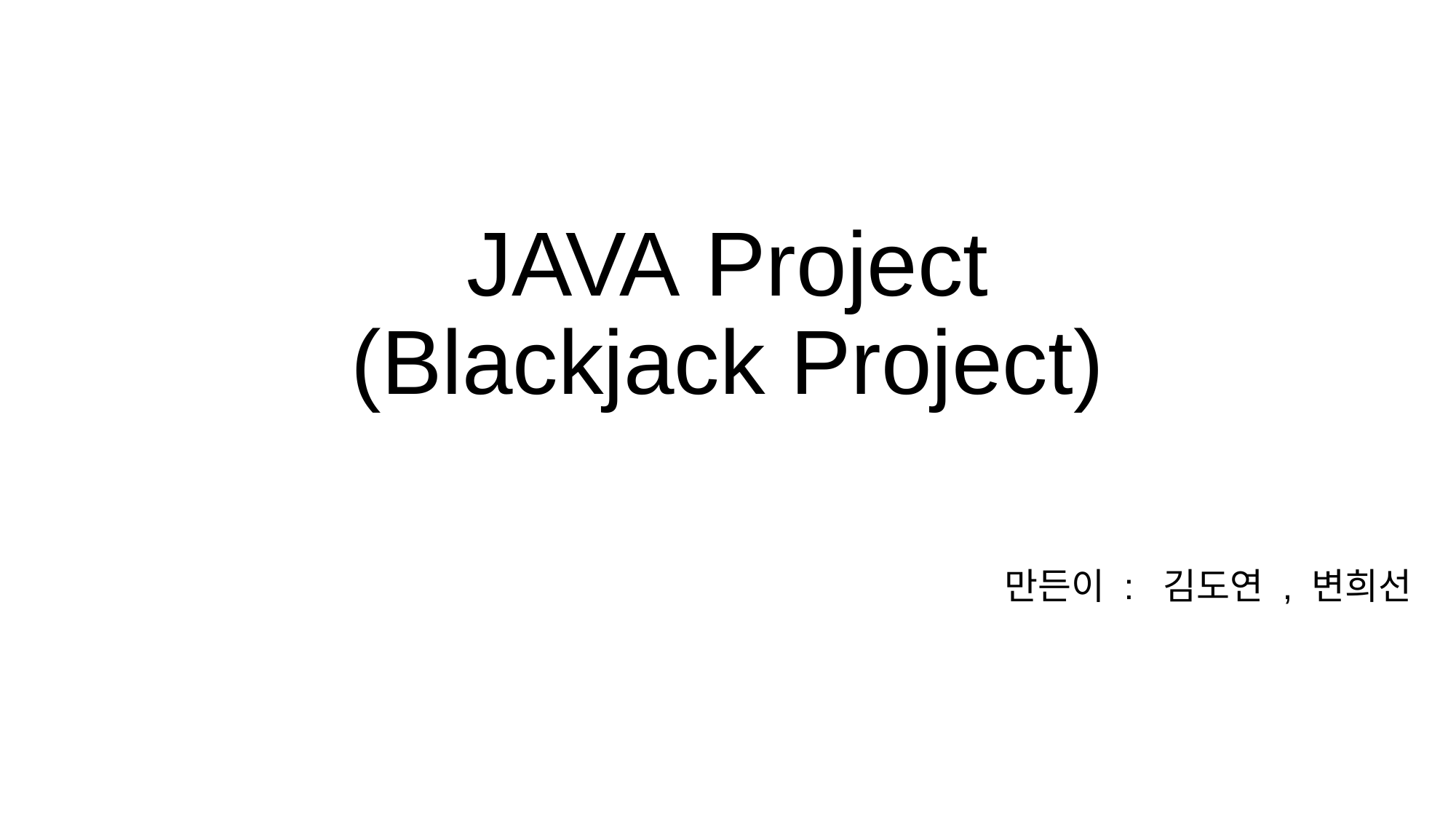

# JAVA Project (Blackjack Project)
만든이 :  김도연 , 변희선